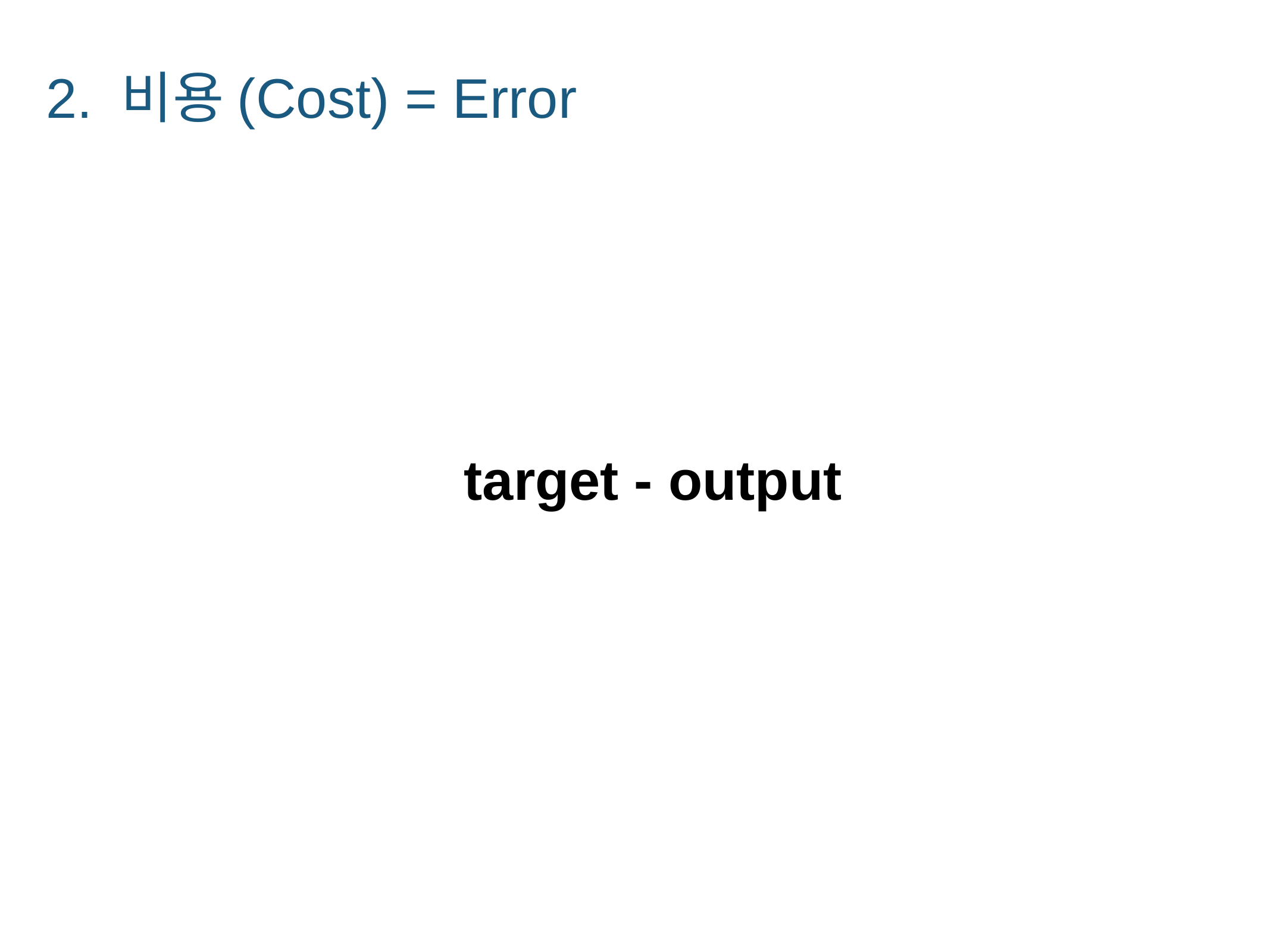

2. 비용(Cost) = Error
target - output